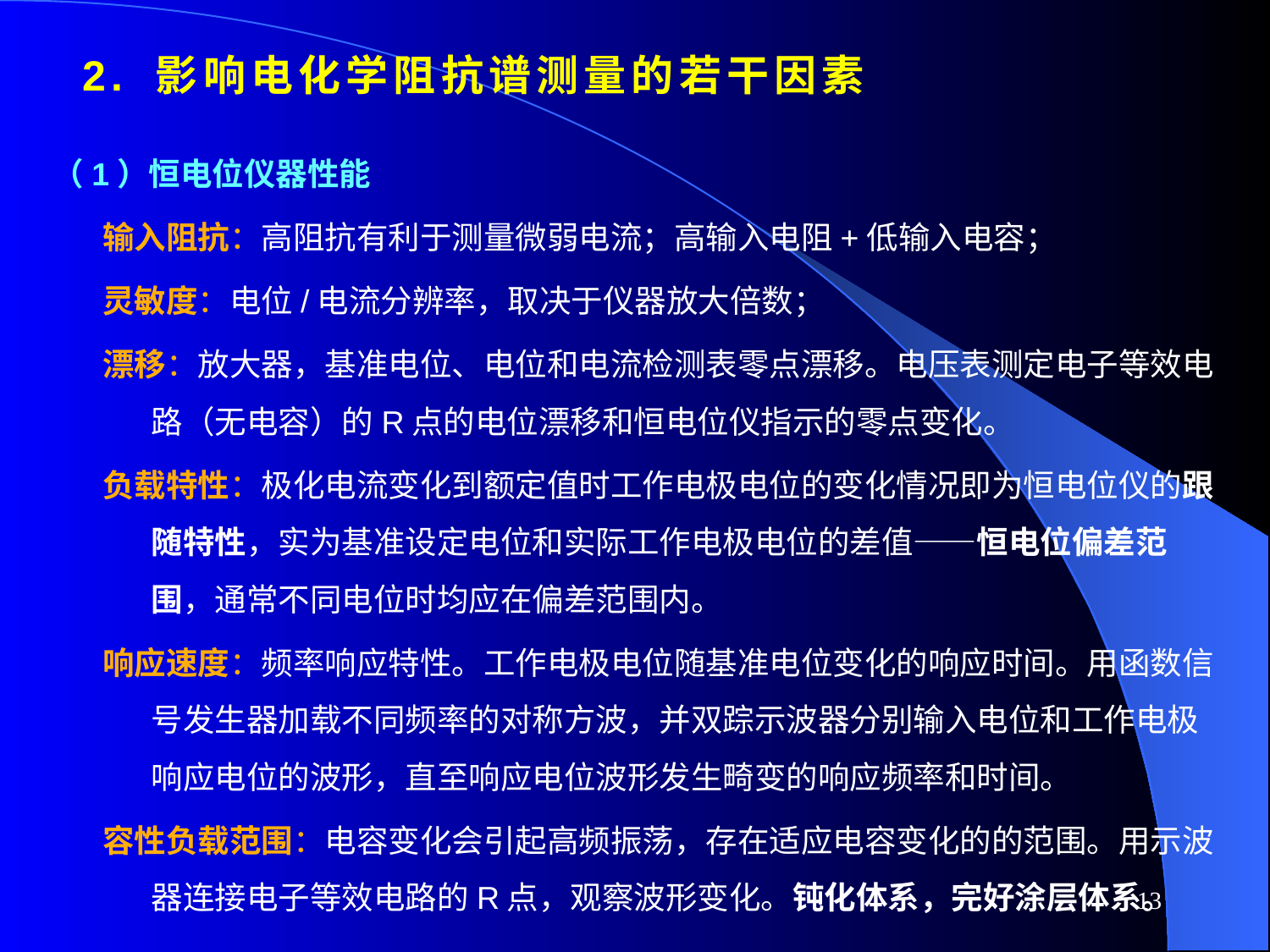

# 2. 影响电化学阻抗谱测量的若干因素
（1）恒电位仪器性能
输入阻抗：高阻抗有利于测量微弱电流；高输入电阻+低输入电容；
灵敏度：电位/电流分辨率，取决于仪器放大倍数；
漂移：放大器，基准电位、电位和电流检测表零点漂移。电压表测定电子等效电路（无电容）的R点的电位漂移和恒电位仪指示的零点变化。
负载特性：极化电流变化到额定值时工作电极电位的变化情况即为恒电位仪的跟随特性，实为基准设定电位和实际工作电极电位的差值——恒电位偏差范围，通常不同电位时均应在偏差范围内。
响应速度：频率响应特性。工作电极电位随基准电位变化的响应时间。用函数信号发生器加载不同频率的对称方波，并双踪示波器分别输入电位和工作电极响应电位的波形，直至响应电位波形发生畸变的响应频率和时间。
容性负载范围：电容变化会引起高频振荡，存在适应电容变化的的范围。用示波器连接电子等效电路的R点，观察波形变化。钝化体系，完好涂层体系。
13